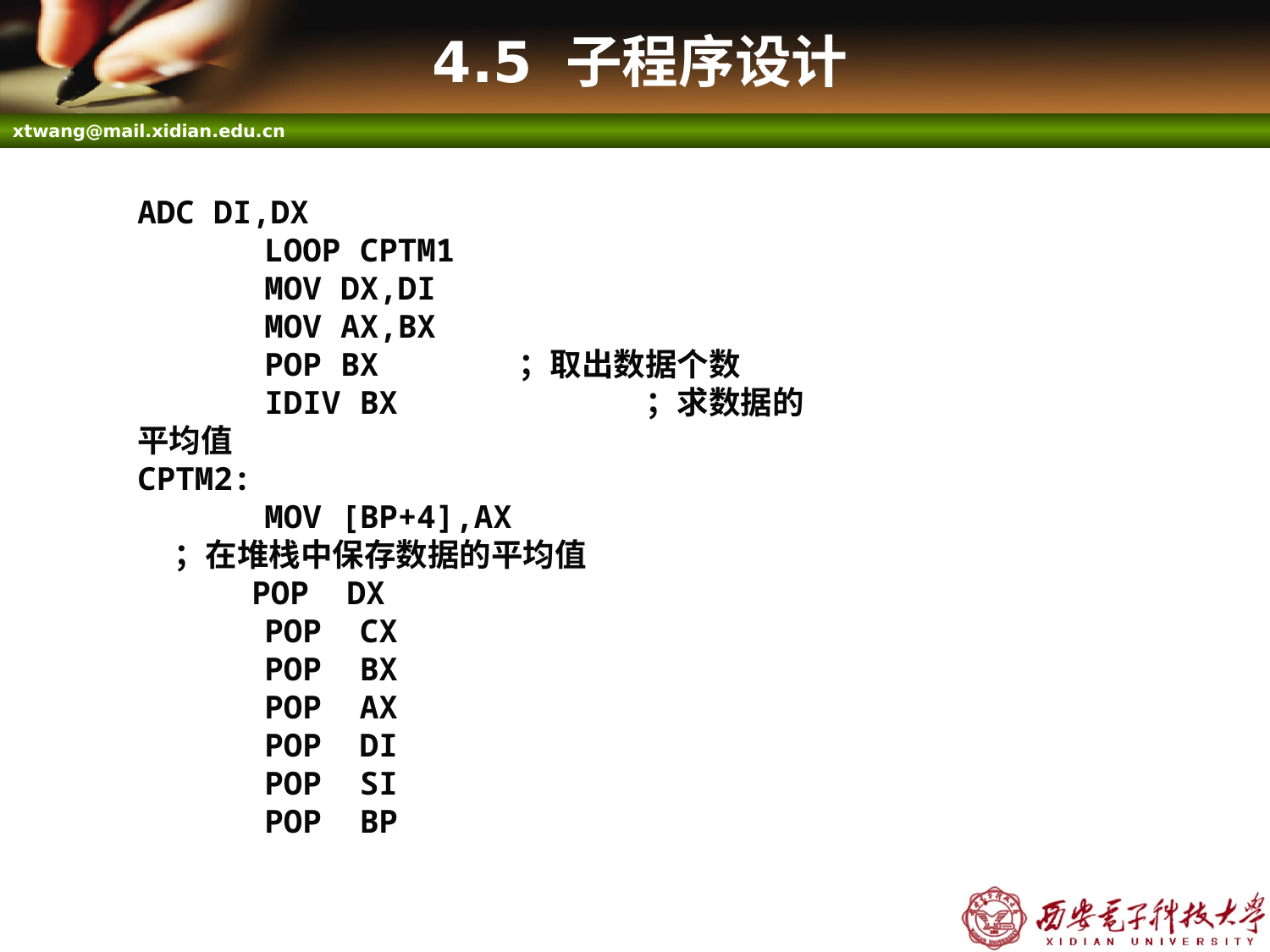

# 4.5 子程序设计
ADC DI,DX
	LOOP CPTM1
	MOV DX,DI
	MOV AX,BX
	POP BX		；取出数据个数
	IDIV BX		；求数据的平均值
CPTM2:
	MOV [BP+4],AX
    ；在堆栈中保存数据的平均值
      POP  DX
	POP  CX
	POP  BX
	POP  AX
	POP  DI
	POP  SI
	POP  BP